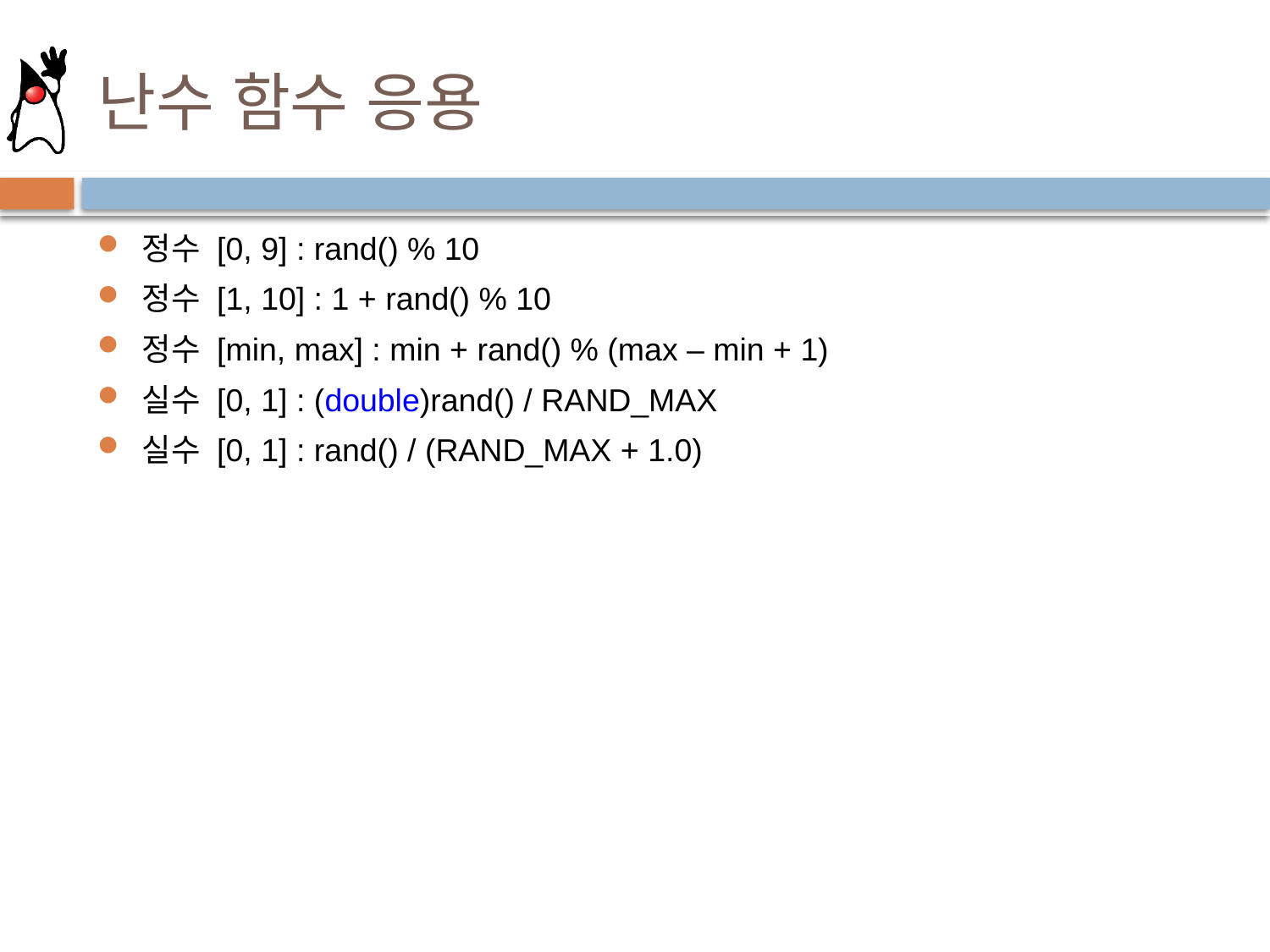

# 난수 함수 응용
정수 [0, 9] : rand() % 10
정수 [1, 10] : 1 + rand() % 10
정수 [min, max] : min + rand() % (max – min + 1)
실수 [0, 1] : (double)rand() / RAND_MAX
실수 [0, 1] : rand() / (RAND_MAX + 1.0)